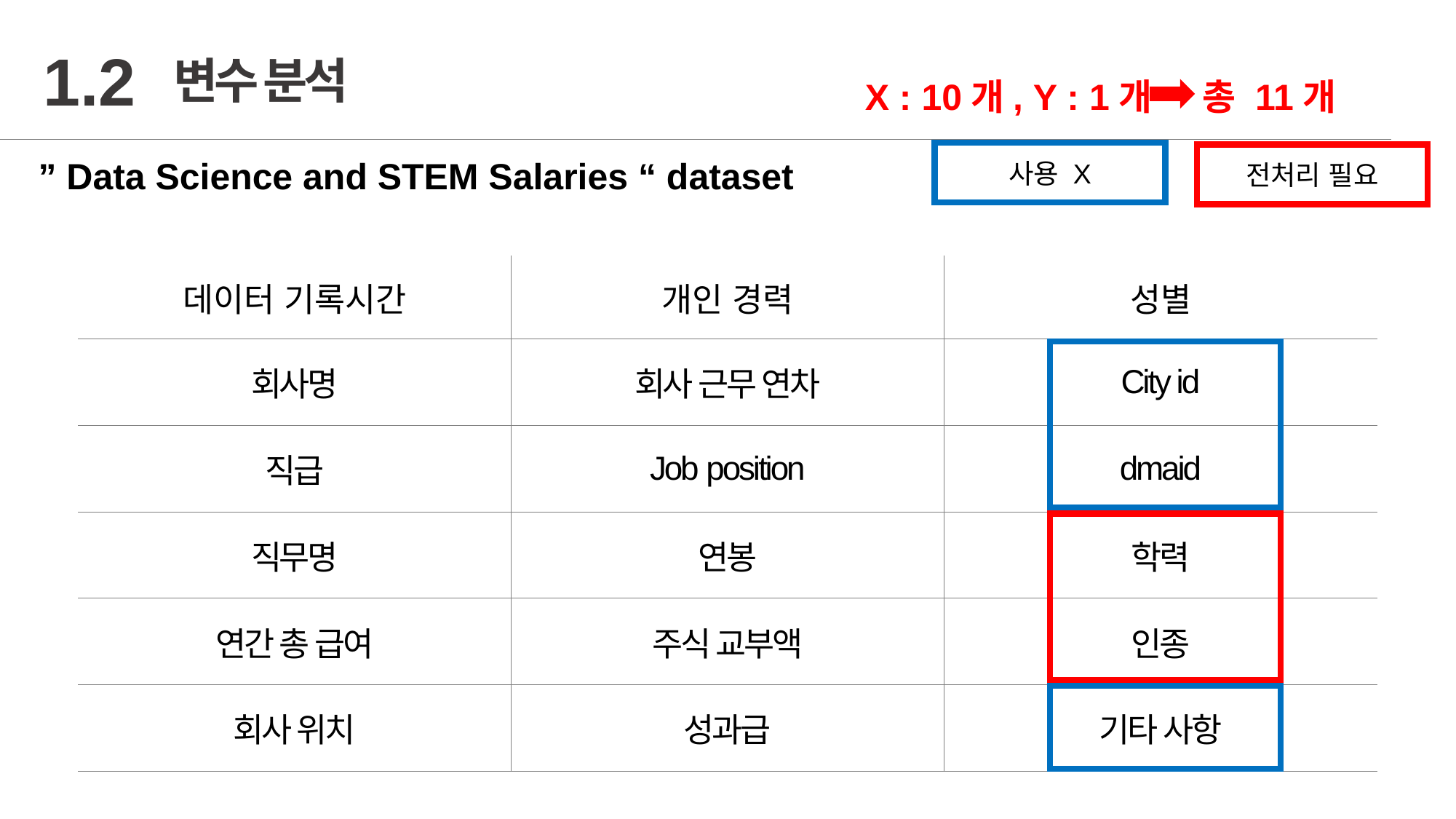

1.2
변수 분석
X : 10개, Y : 1개     총 11개

사용 X
전처리 필요
” Data Science and STEM Salaries “ dataset
| 데이터 기록시간 | 개인 경력 | 성별 |
| --- | --- | --- |
| 회사명 | 회사 근무 연차 | City id |
| 직급 | Job position | dmaid |
| 직무명 | 연봉 | 학력 |
| 연간 총 급여 | 주식 교부액 | 인종 |
| 회사 위치 | 성과급 | 기타 사항 |